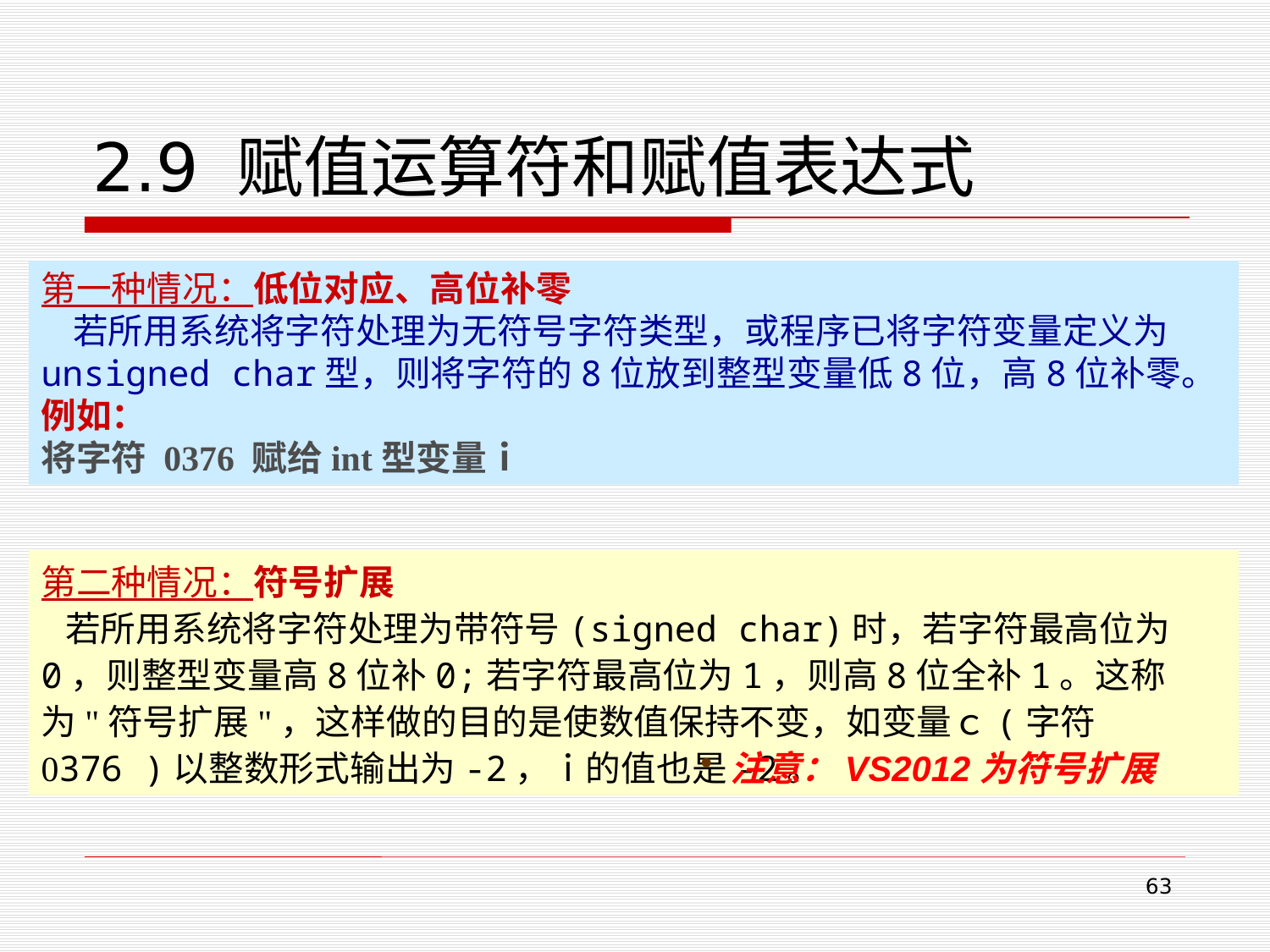

# 2.9 赋值运算符和赋值表达式
第一种情况：低位对应、高位补零
   若所用系统将字符处理为无符号字符类型，或程序已将字符变量定义为unsigned char型，则将字符的8位放到整型变量低8位，高8位补零。例如：
将字符 0376 赋给int型变量ｉ
第二种情况：符号扩展
  若所用系统将字符处理为带符号(signed char)时，若字符最高位为0，则整型变量高8位补0;若字符最高位为1，则高8位全补1。这称为"符号扩展"，这样做的目的是使数值保持不变，如变量ｃ(字符 0376 )以整数形式输出为-2，ｉ的值也是-2。
注意：VS2012为符号扩展
63